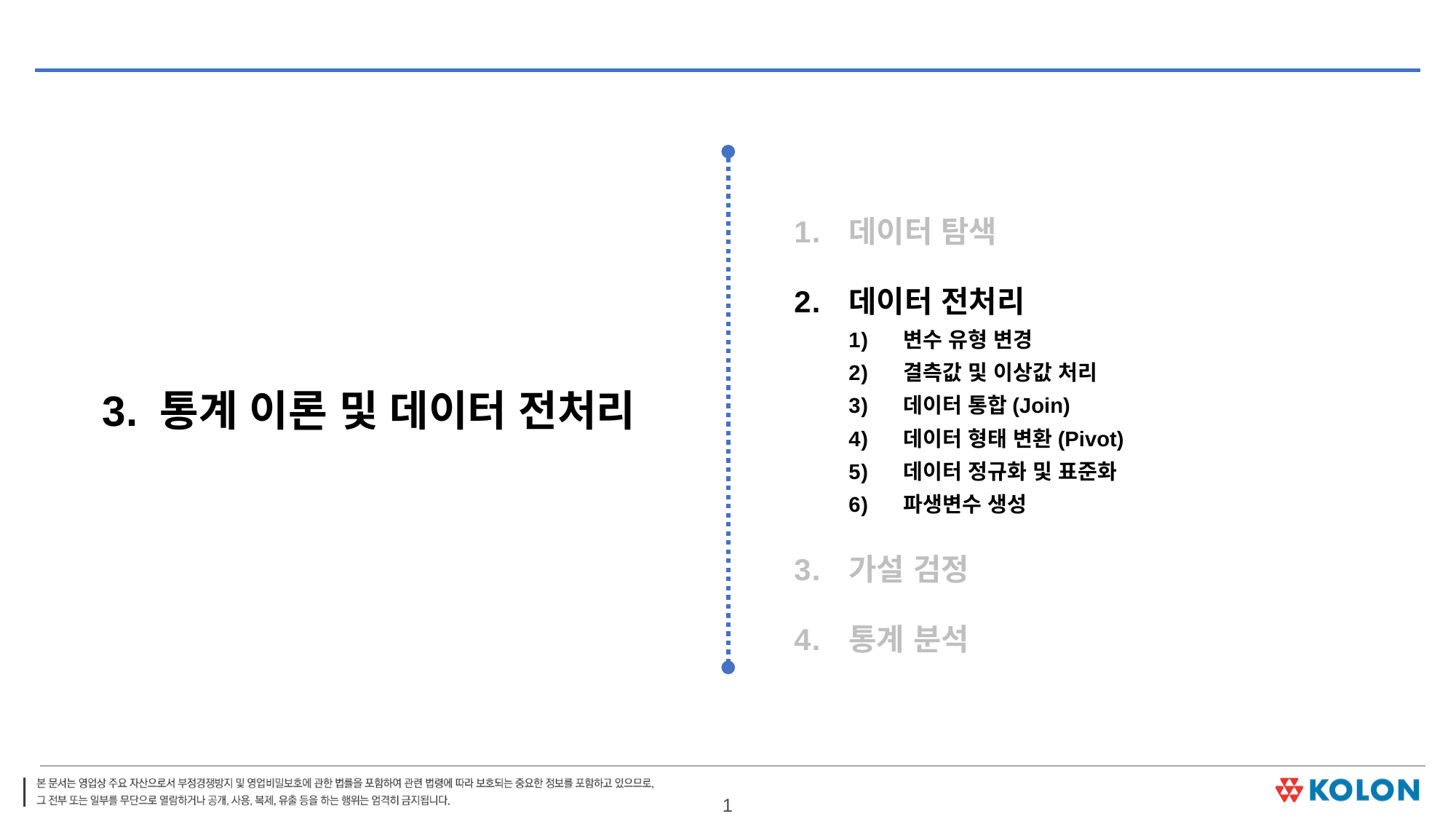

데이터 탐색
데이터 전처리
변수 유형 변경
결측값 및 이상값 처리
데이터 통합(Join)
데이터 형태 변환(Pivot)
데이터 정규화 및 표준화
파생변수 생성
가설 검정
통계 분석
3. 통계 이론 및 데이터 전처리